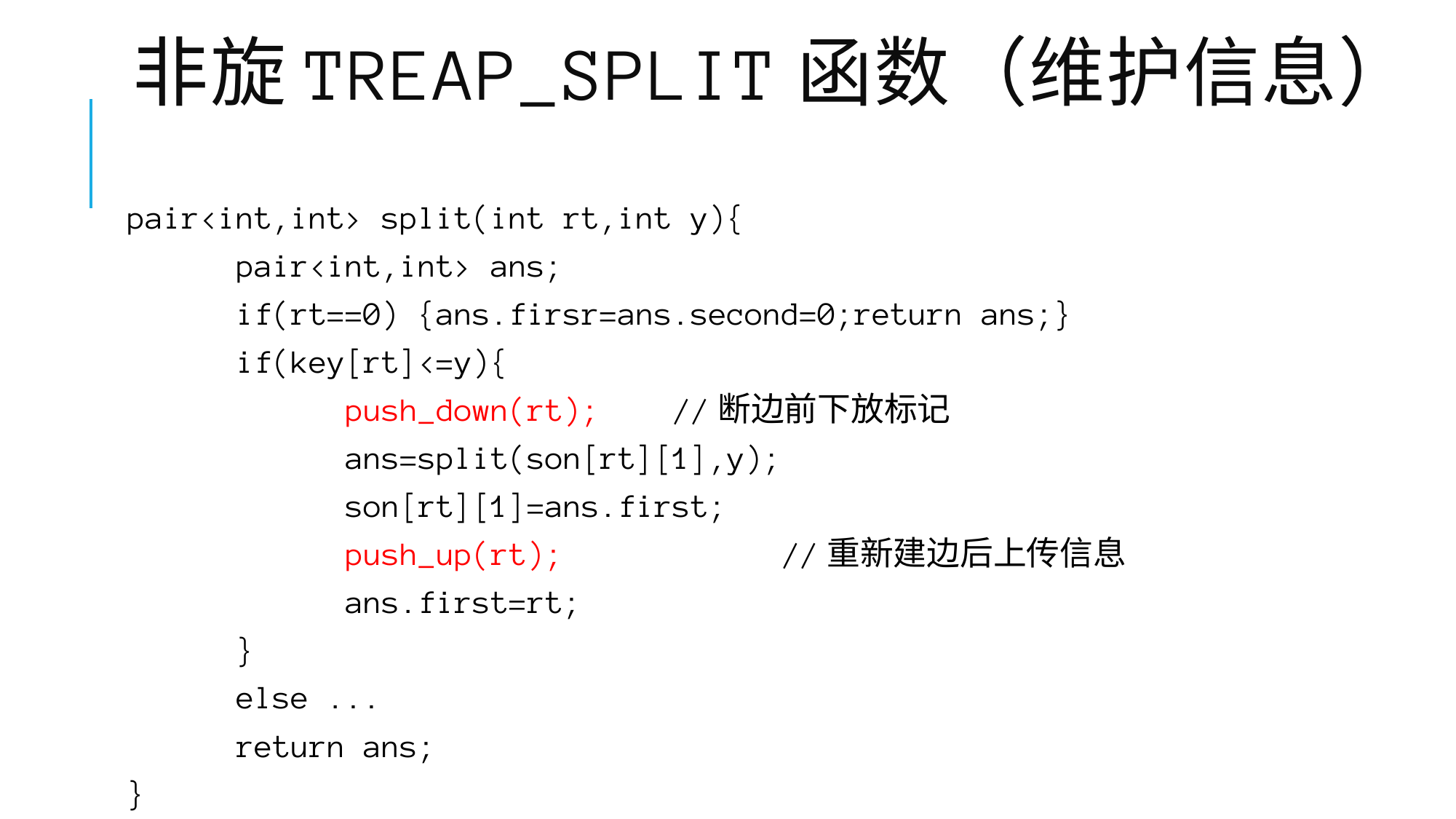

# 非旋treap_split函数（维护信息）
pair<int,int> split(int rt,int y){
	pair<int,int> ans;
	if(rt==0) {ans.firsr=ans.second=0;return ans;}
	if(key[rt]<=y){
		push_down(rt);	//断边前下放标记
		ans=split(son[rt][1],y);
		son[rt][1]=ans.first;
		push_up(rt);		//重新建边后上传信息
		ans.first=rt;
	}
	else ...
	return ans;
}